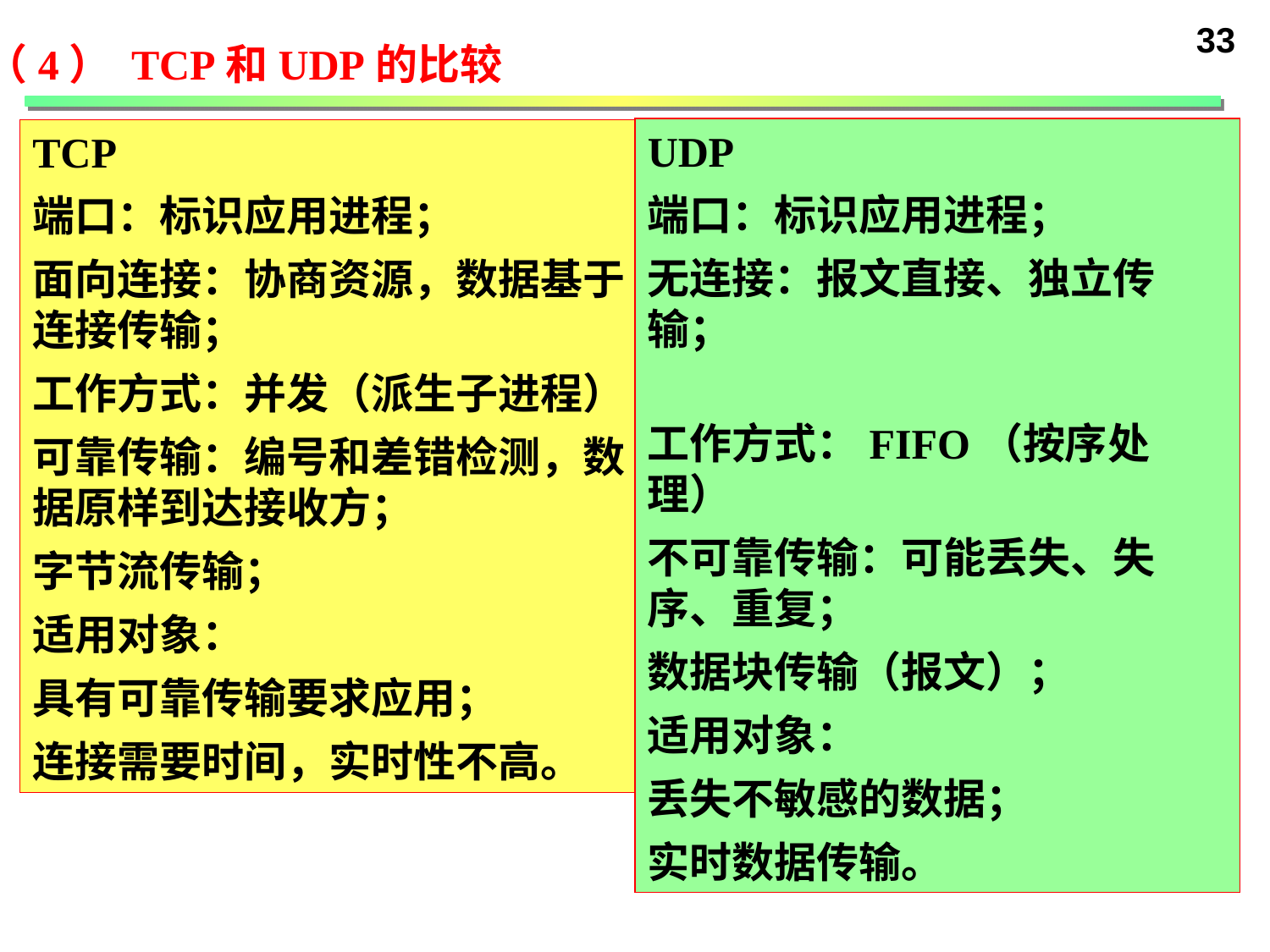

33
（4） TCP和UDP的比较

UDP
端口：标识应用进程；
无连接：报文直接、独立传输；

工作方式：FIFO（按序处理）
不可靠传输：可能丢失、失序、重复；
数据块传输（报文）；
适用对象：
丢失不敏感的数据；
实时数据传输。
TCP
端口：标识应用进程；
面向连接：协商资源，数据基于连接传输；
工作方式：并发（派生子进程）
可靠传输：编号和差错检测，数据原样到达接收方；
字节流传输；
适用对象：
具有可靠传输要求应用；
连接需要时间，实时性不高。